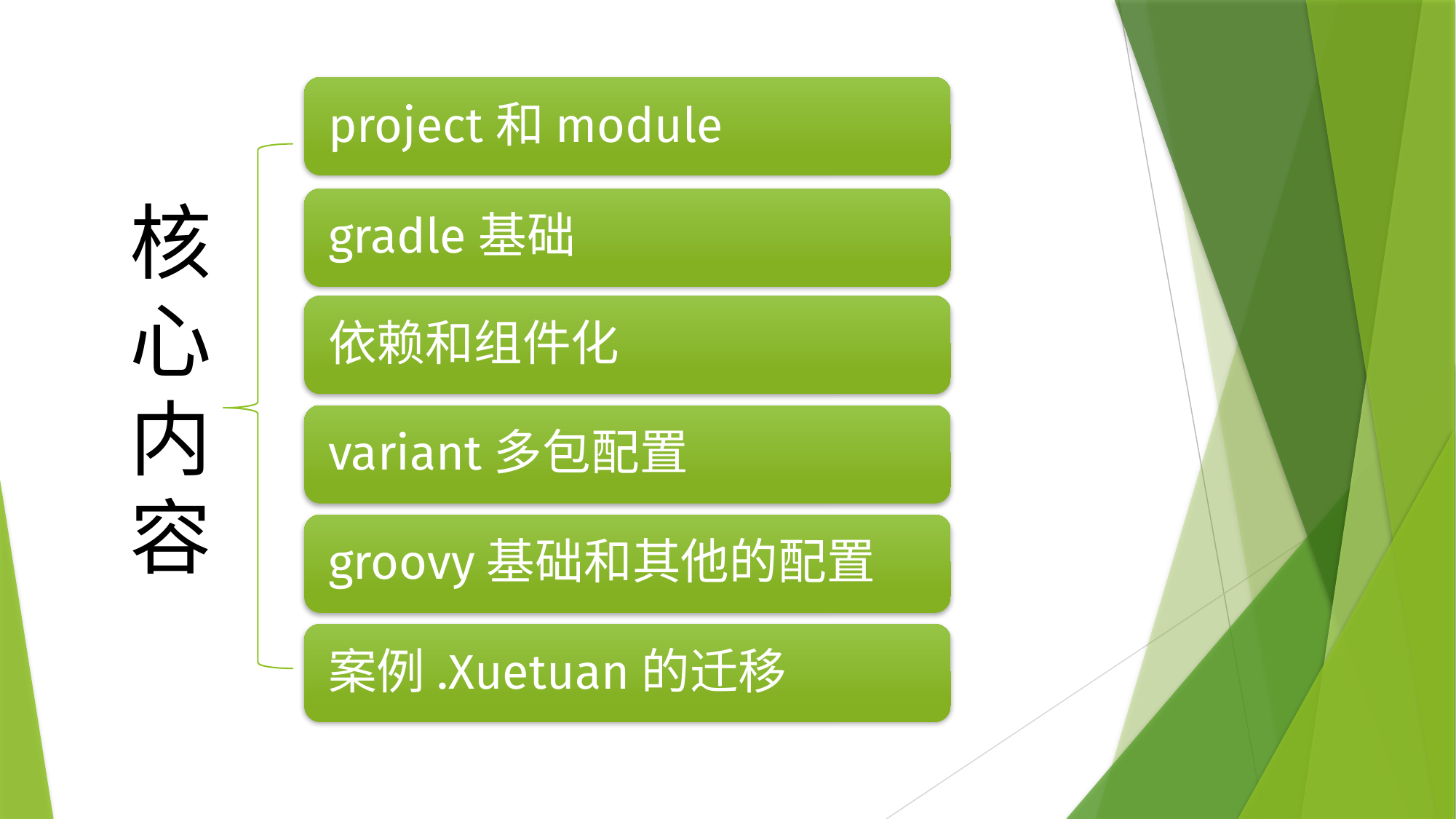

project和module
gradle基础
依赖和组件化
variant多包配置
groovy基础和其他的配置
案例.Xuetuan的迁移

核心内容